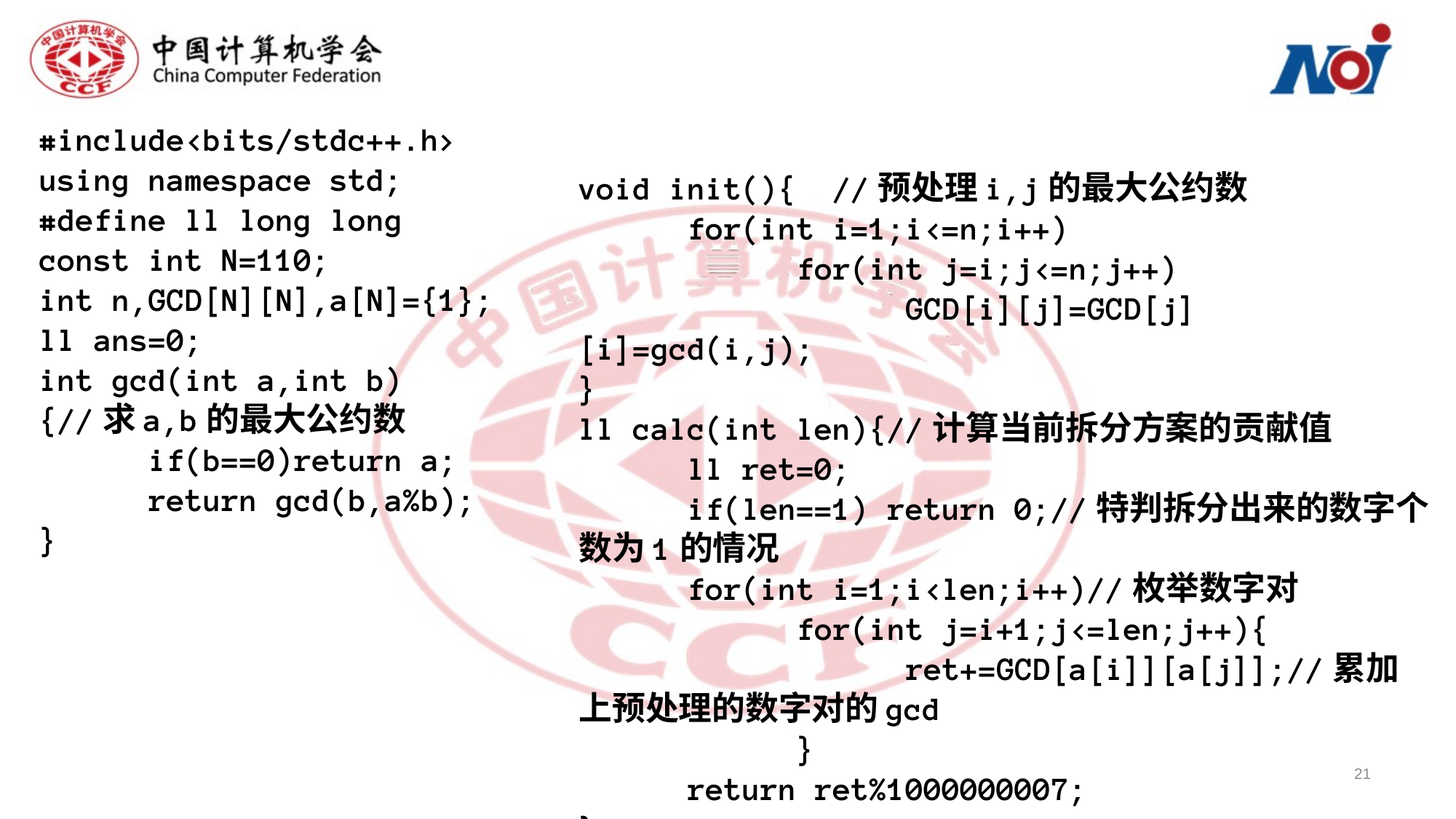

#include<bits/stdc++.h>
using namespace std;
#define ll long long
const int N=110;
int n,GCD[N][N],a[N]={1};
ll ans=0;
int gcd(int a,int b){//求a,b的最大公约数
	if(b==0)return a;
	return gcd(b,a%b);
}
void init(){  //预处理i,j的最大公约数
	for(int i=1;i<=n;i++)
		for(int j=i;j<=n;j++)
			GCD[i][j]=GCD[j][i]=gcd(i,j);
}
ll calc(int len){//计算当前拆分方案的贡献值
	ll ret=0;
	if(len==1) return 0;//特判拆分出来的数字个数为1的情况
	for(int i=1;i<len;i++)//枚举数字对
		for(int j=i+1;j<=len;j++){
			ret+=GCD[a[i]][a[j]];//累加上预处理的数字对的gcd
		}
	return ret%1000000007;
}
21